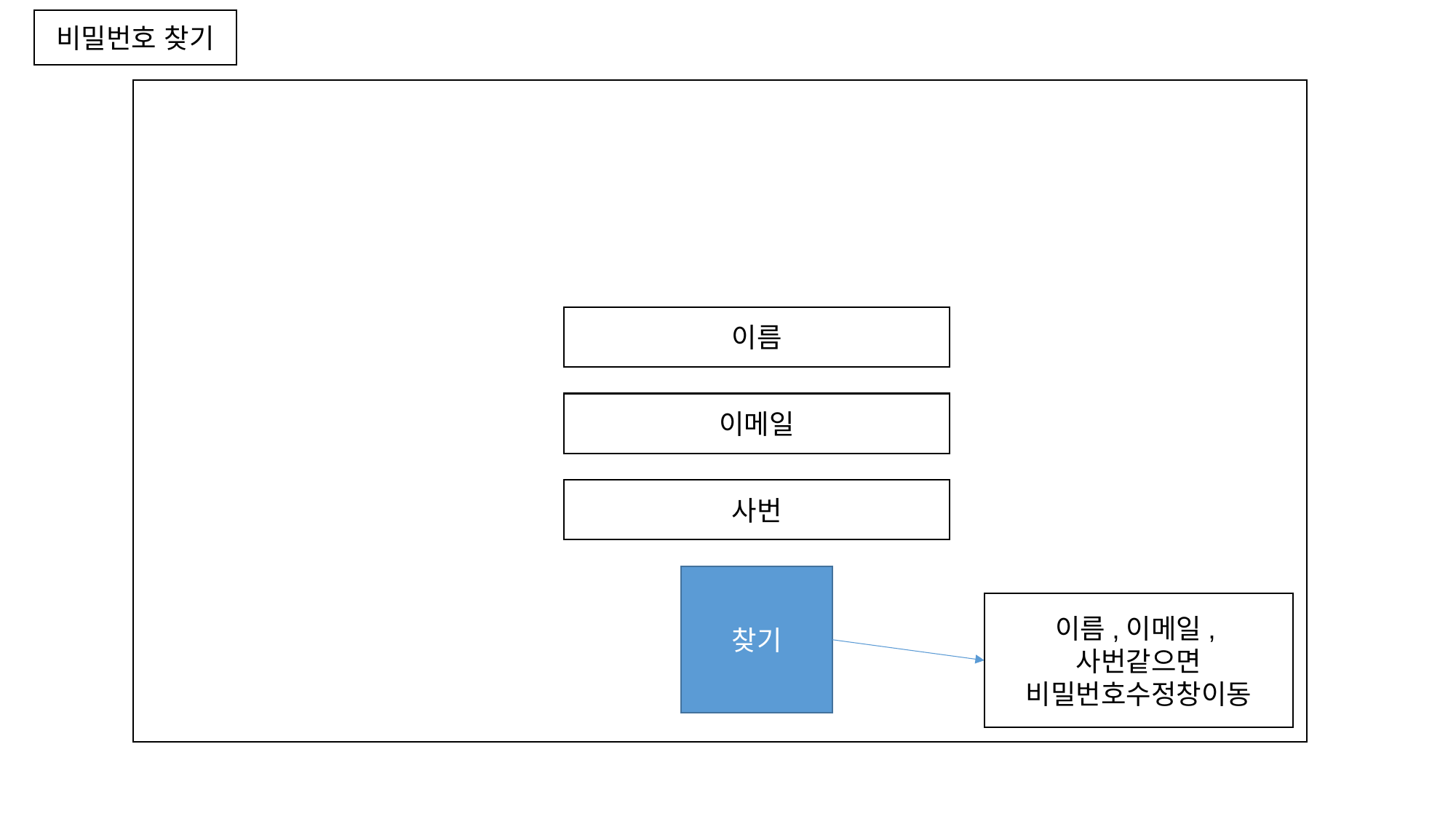

비밀번호 찾기

이름
이메일
사번
찾기
이름,이메일,사번같으면 비밀번호수정창이동